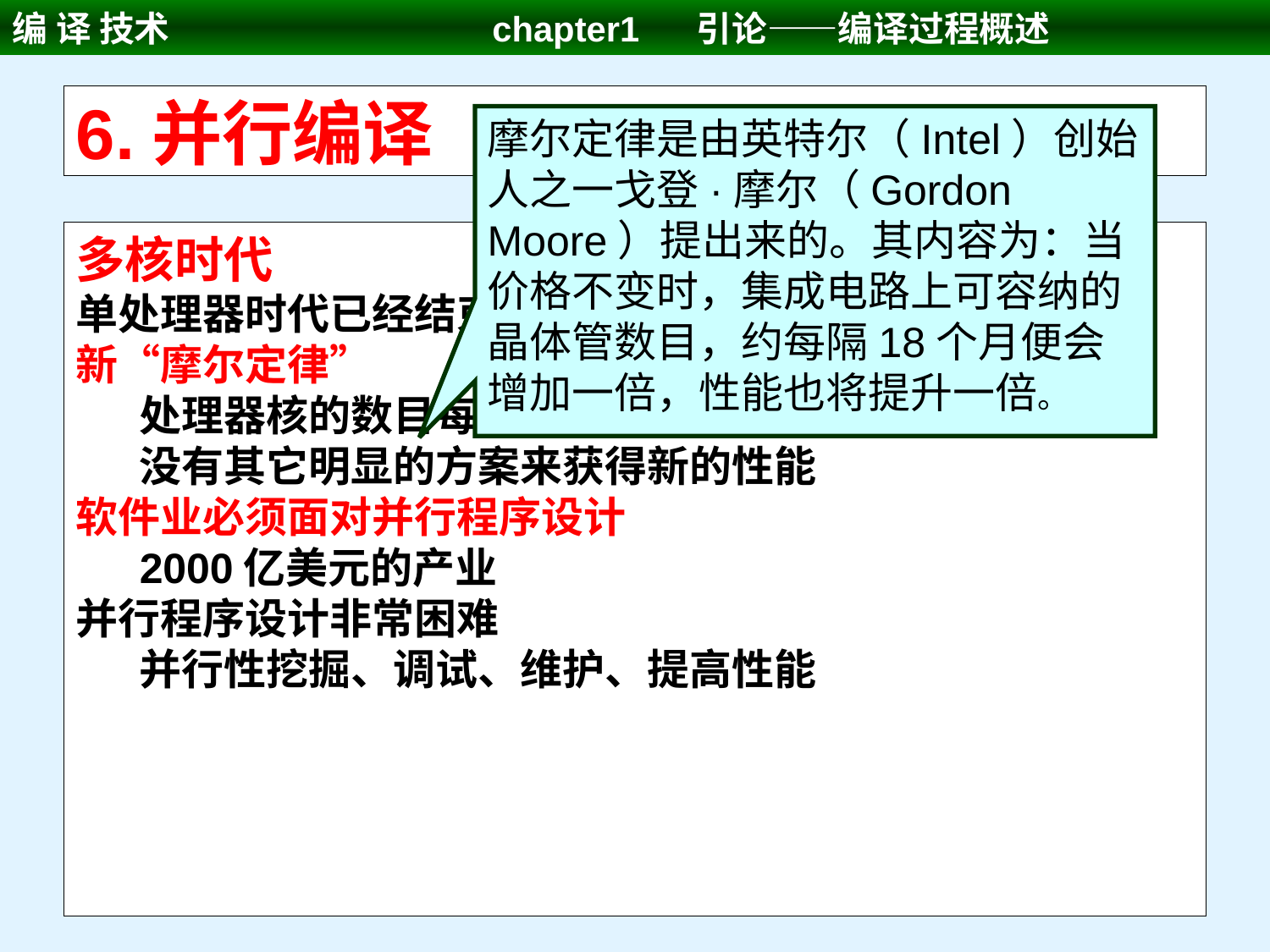

6.并行编译
摩尔定律是由英特尔（Intel）创始人之一戈登·摩尔（Gordon Moore）提出来的。其内容为：当价格不变时，集成电路上可容纳的晶体管数目，约每隔18个月便会增加一倍，性能也将提升一倍。
多核时代
单处理器时代已经结束
新“摩尔定律”
处理器核的数目每代倍增（核数就是GHz）
没有其它明显的方案来获得新的性能
软件业必须面对并行程序设计
2000亿美元的产业
并行程序设计非常困难
并行性挖掘、调试、维护、提高性能